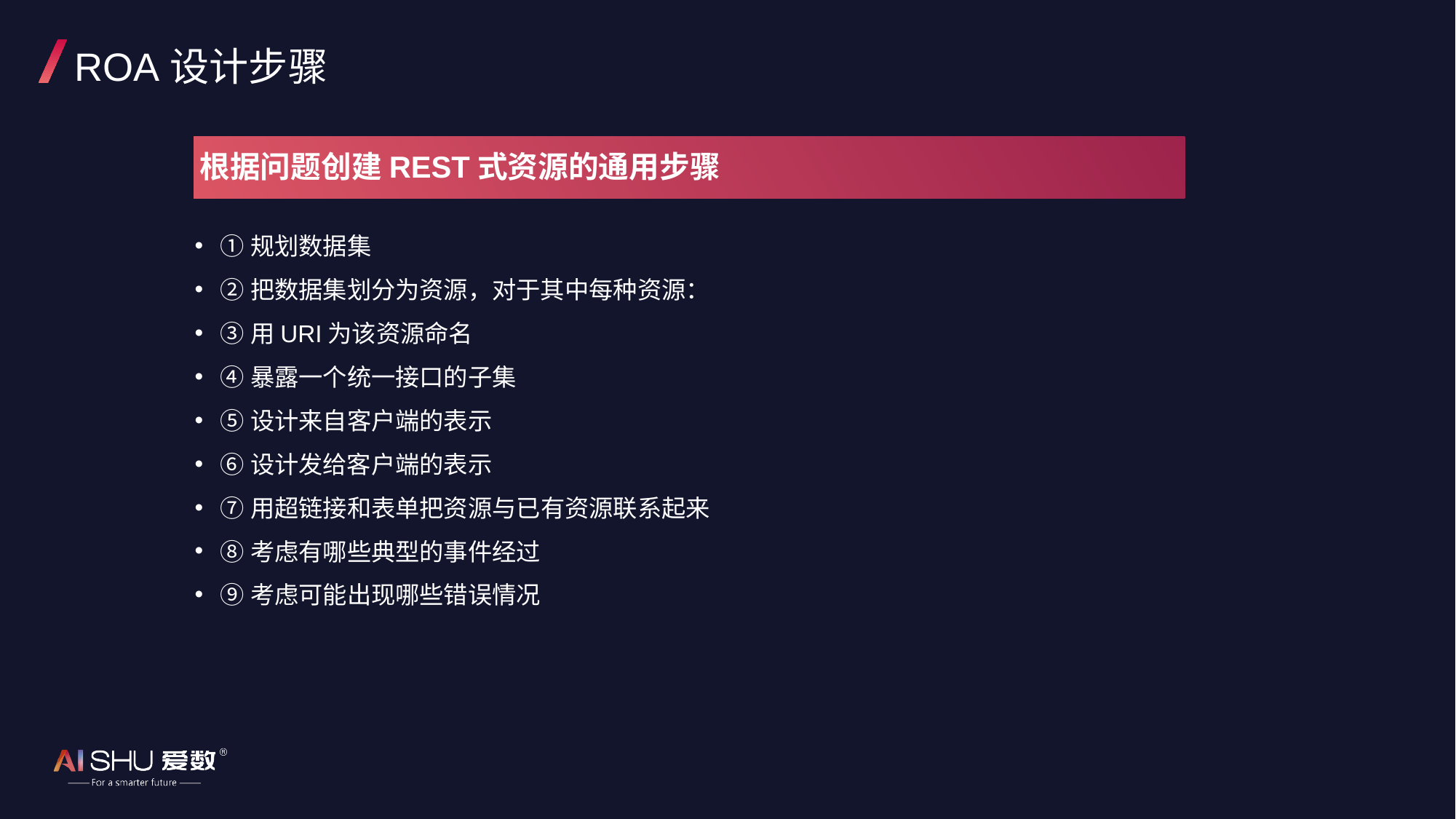

# ROA设计步骤

根据问题创建REST式资源的通用步骤
①规划数据集
②把数据集划分为资源，对于其中每种资源：
③用URI为该资源命名
④暴露一个统一接口的子集
⑤设计来自客户端的表示
⑥设计发给客户端的表示
⑦用超链接和表单把资源与已有资源联系起来
⑧考虑有哪些典型的事件经过
⑨考虑可能出现哪些错误情况